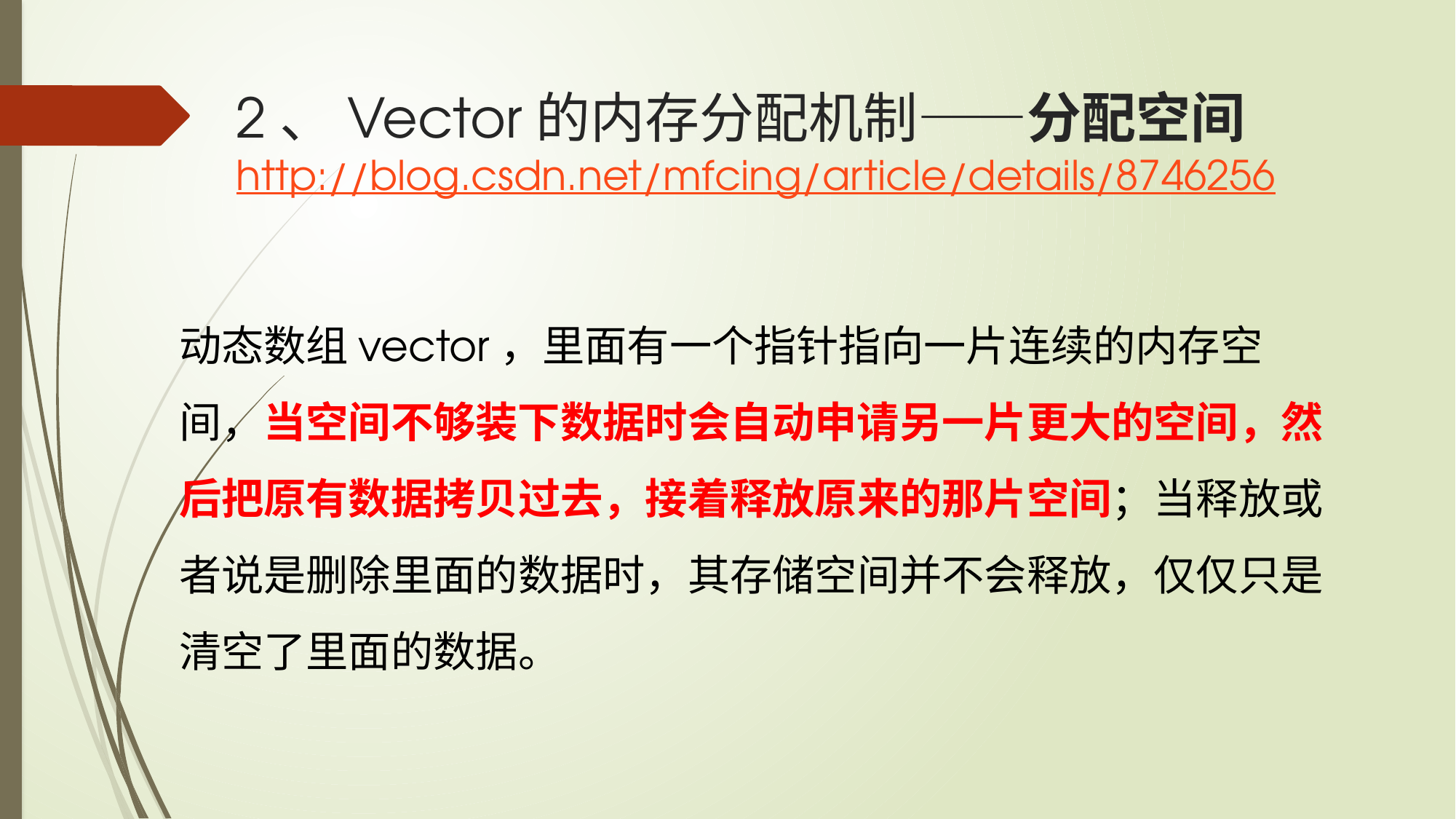

# 2、Vector的内存分配机制——分配空间 http://blog.csdn.net/mfcing/article/details/8746256
动态数组vector，里面有一个指针指向一片连续的内存空间，当空间不够装下数据时会自动申请另一片更大的空间，然后把原有数据拷贝过去，接着释放原来的那片空间；当释放或者说是删除里面的数据时，其存储空间并不会释放，仅仅只是清空了里面的数据。